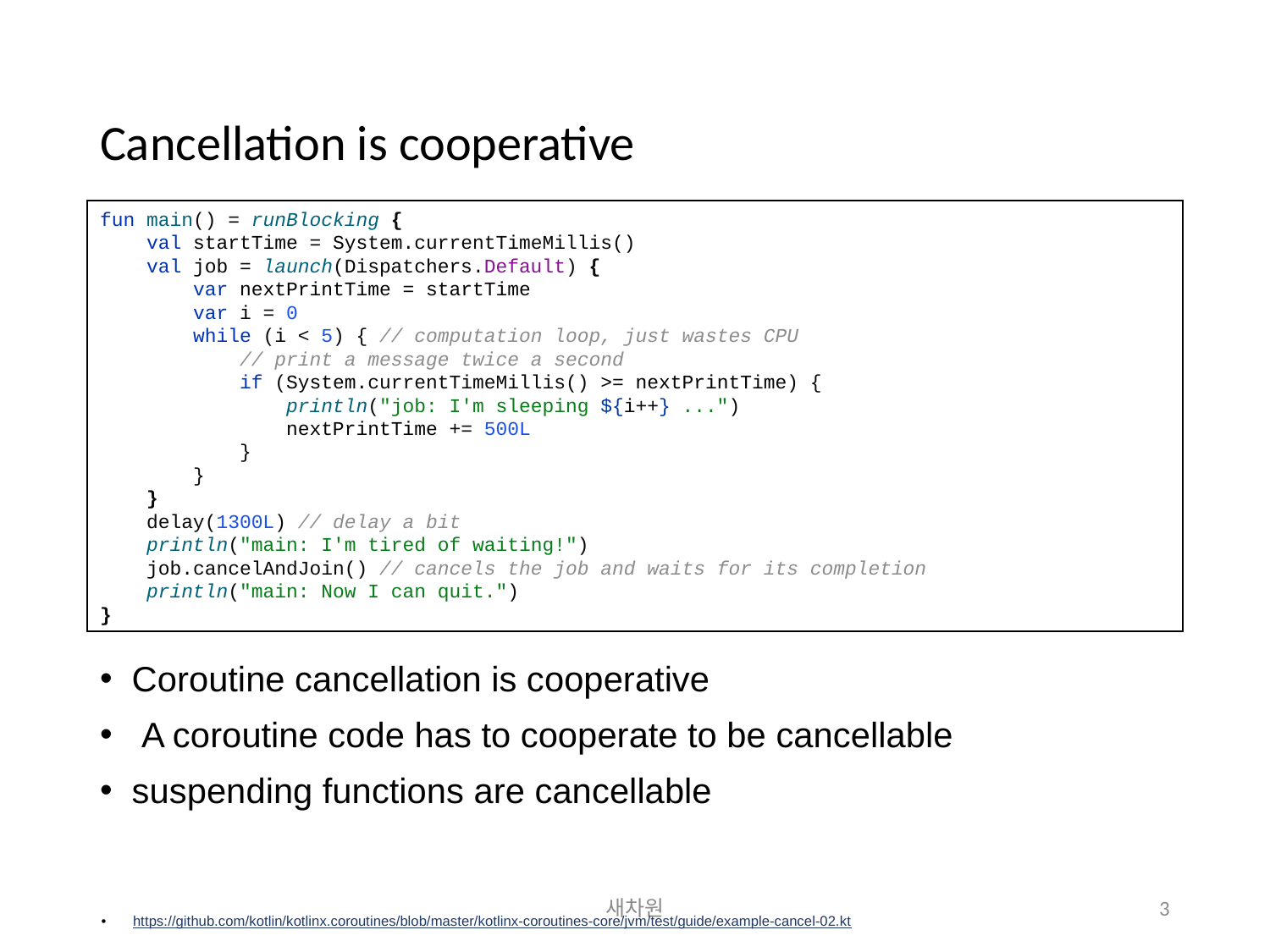

# Cancellation is cooperative
fun main() = runBlocking {
    val startTime = System.currentTimeMillis()
    val job = launch(Dispatchers.Default) {
        var nextPrintTime = startTime
        var i = 0
        while (i < 5) { // computation loop, just wastes CPU
            // print a message twice a second
            if (System.currentTimeMillis() >= nextPrintTime) {
                println("job: I'm sleeping ${i++} ...")
                nextPrintTime += 500L
            }
        }
    }
    delay(1300L) // delay a bit
    println("main: I'm tired of waiting!")
    job.cancelAndJoin() // cancels the job and waits for its completion
    println("main: Now I can quit.")
}
Coroutine cancellation is cooperative
 A coroutine code has to cooperate to be cancellable
suspending functions are cancellable
새차원
3
https://github.com/kotlin/kotlinx.coroutines/blob/master/kotlinx-coroutines-core/jvm/test/guide/example-cancel-02.kt